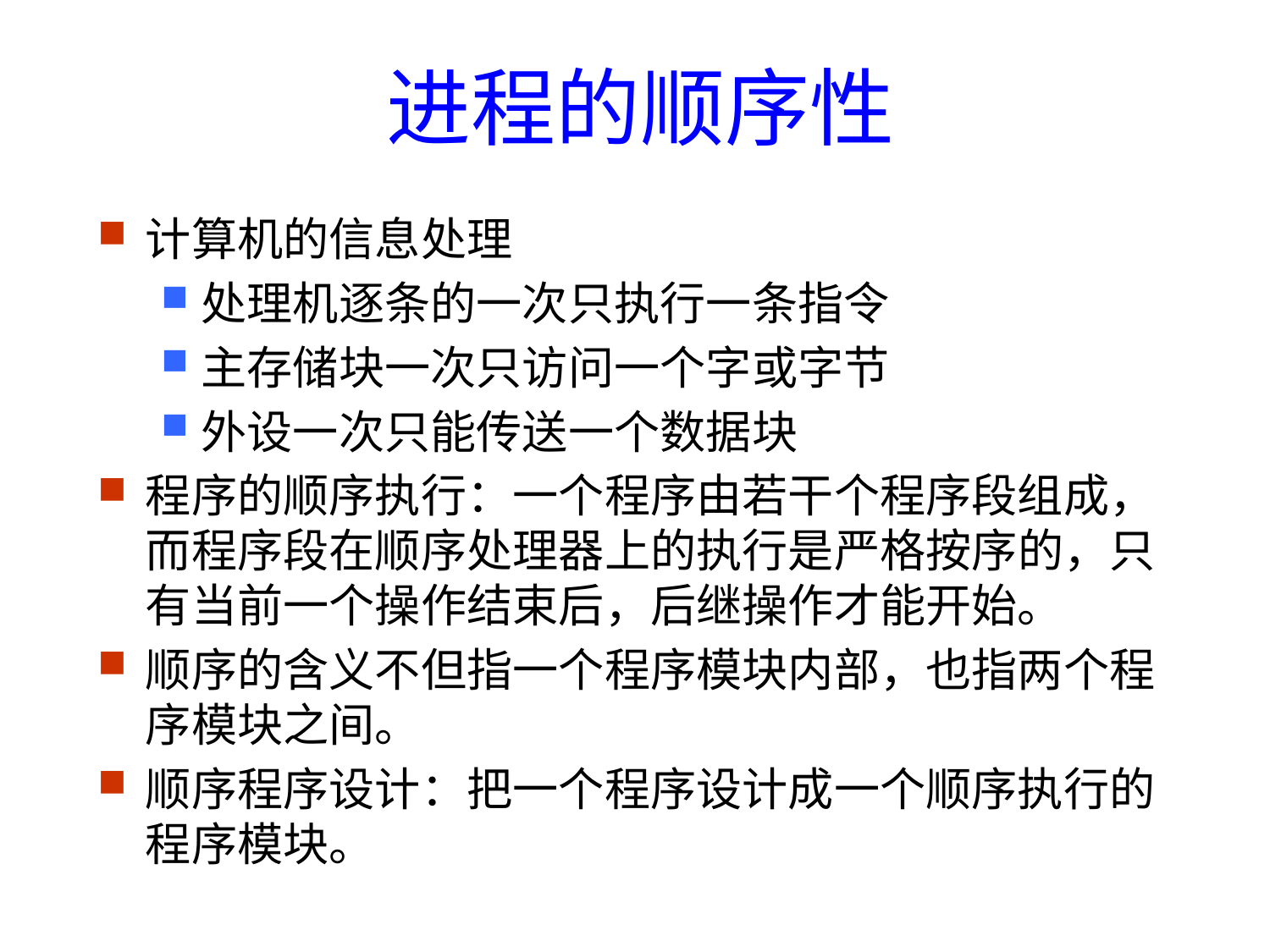

进程的顺序性
计算机的信息处理
处理机逐条的一次只执行一条指令
主存储块一次只访问一个字或字节
外设一次只能传送一个数据块
程序的顺序执行：一个程序由若干个程序段组成，而程序段在顺序处理器上的执行是严格按序的，只有当前一个操作结束后，后继操作才能开始。
顺序的含义不但指一个程序模块内部，也指两个程序模块之间。
顺序程序设计：把一个程序设计成一个顺序执行的程序模块。